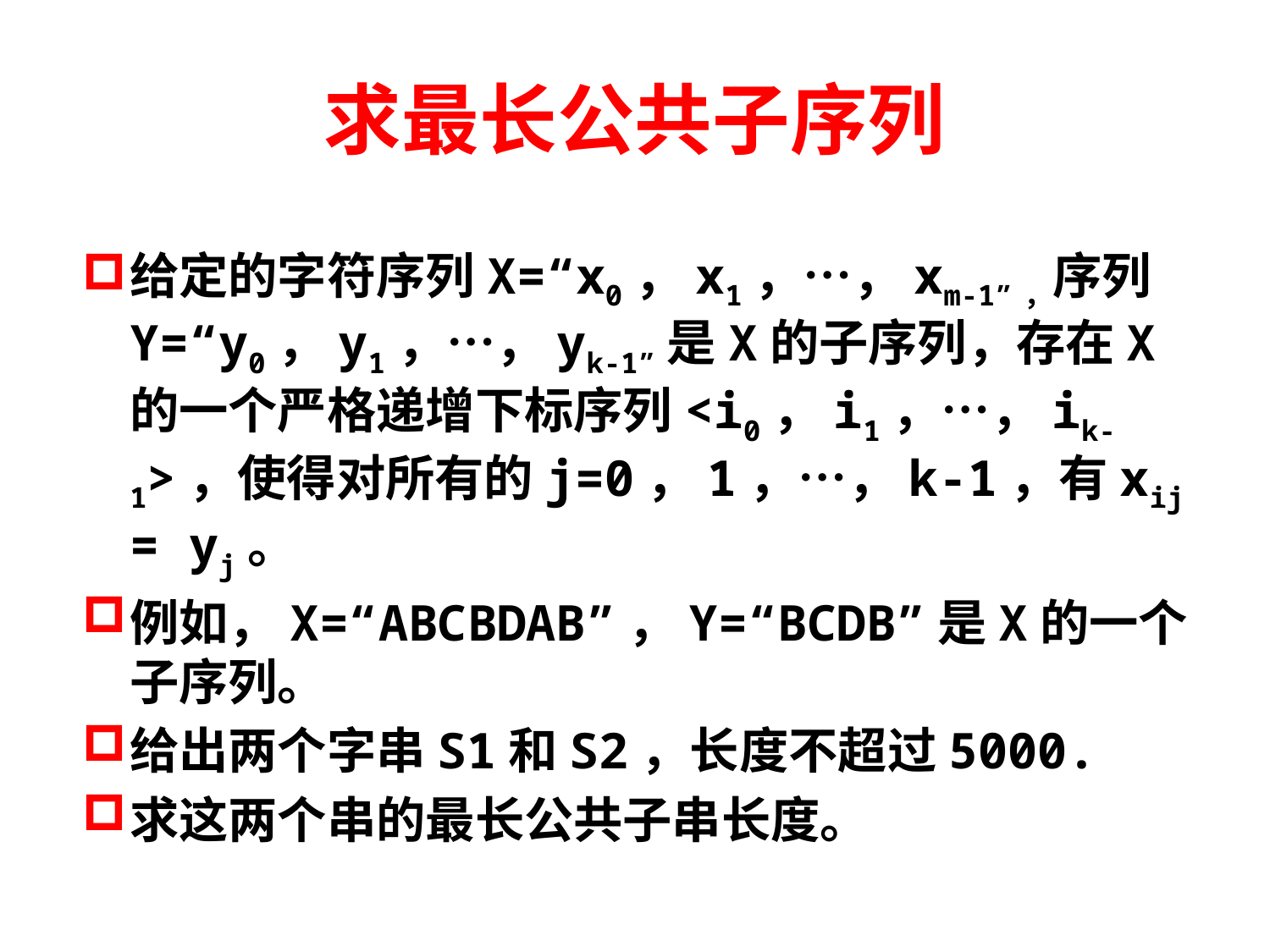

# 求最长公共子序列
给定的字符序列X=“x0，x1，…，xm-1”，序列Y=“y0，y1，…，yk-1”是X的子序列，存在X的一个严格递增下标序列<i0，i1，…，ik-1>，使得对所有的j=0，1，…，k-1，有xij = yj。
例如，X=“ABCBDAB”，Y=“BCDB”是X的一个子序列。
给出两个字串S1和S2，长度不超过5000.
求这两个串的最长公共子串长度。